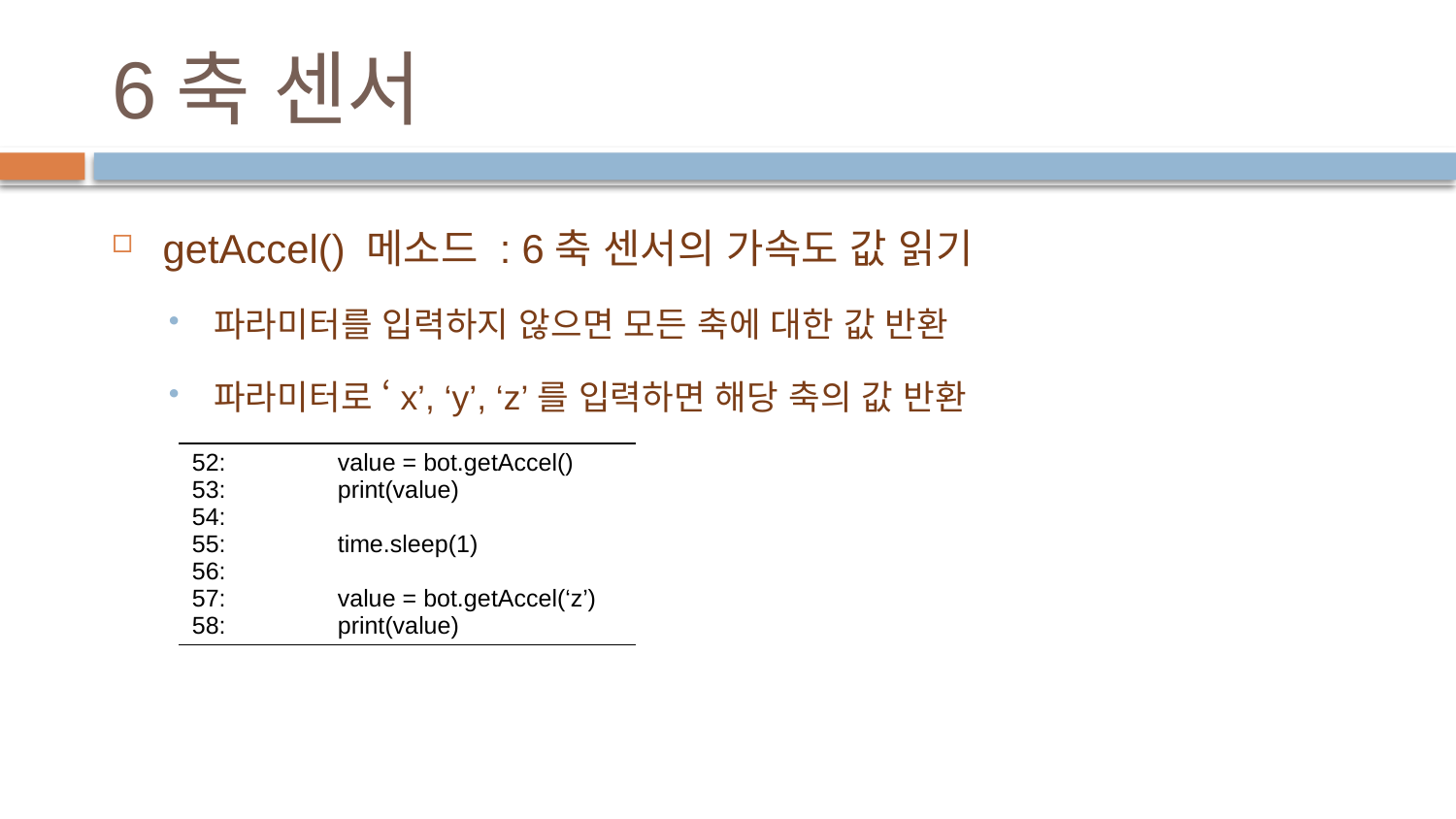

# 6축 센서
getAccel() 메소드 : 6축 센서의 가속도 값 읽기
파라미터를 입력하지 않으면 모든 축에 대한 값 반환
파라미터로 ‘x’, ‘y’, ‘z’를 입력하면 해당 축의 값 반환
| 52: value = bot.getAccel() 53: print(value) 54: 55: time.sleep(1) 56: 57: value = bot.getAccel(‘z’) 58: print(value) |
| --- |